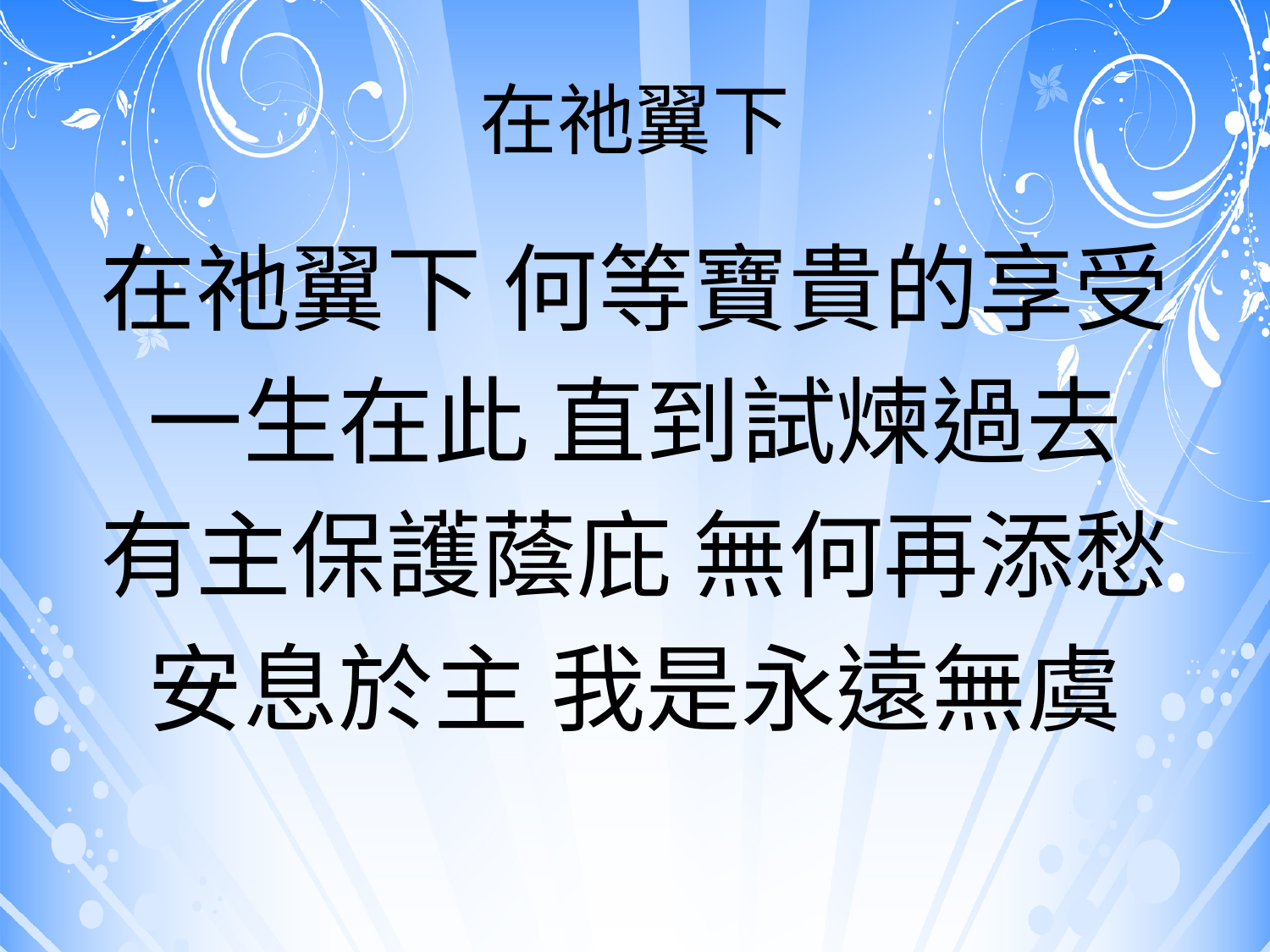

# 在祂翼下
在祂翼下 何等寶貴的享受
一生在此 直到試煉過去
有主保護蔭庇 無何再添愁
安息於主 我是永遠無虞